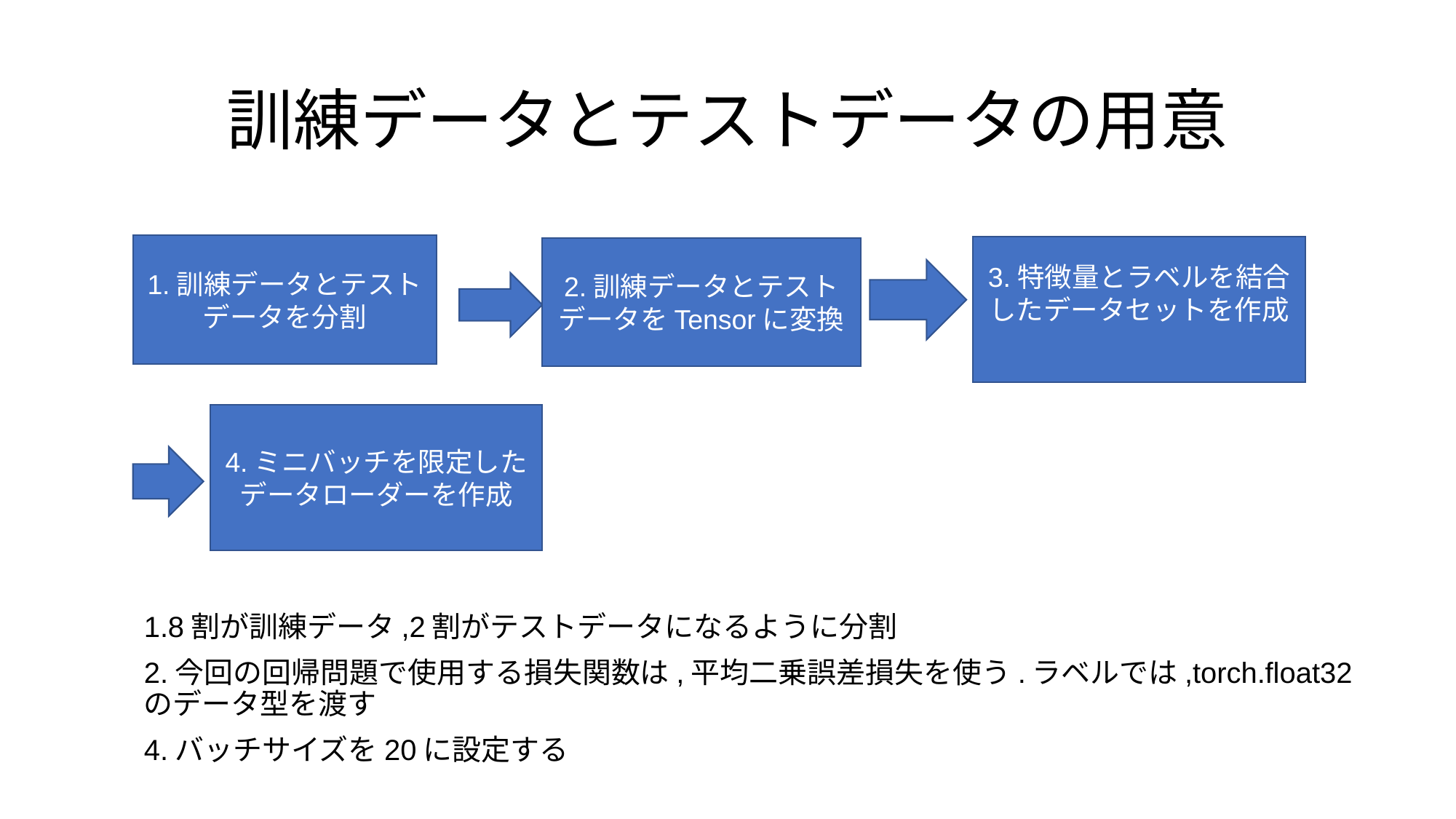

# 訓練データとテストデータの用意

1.8割が訓練データ,2割がテストデータになるように分割
2.今回の回帰問題で使用する損失関数は,平均二乗誤差損失を使う.ラベルでは,torch.float32のデータ型を渡す
4.バッチサイズを20に設定する
1.訓練データとテストデータを分割
3.特徴量とラベルを結合したデータセットを作成
2.訓練データとテストデータをTensorに変換

4.ミニバッチを限定したデータローダーを作成